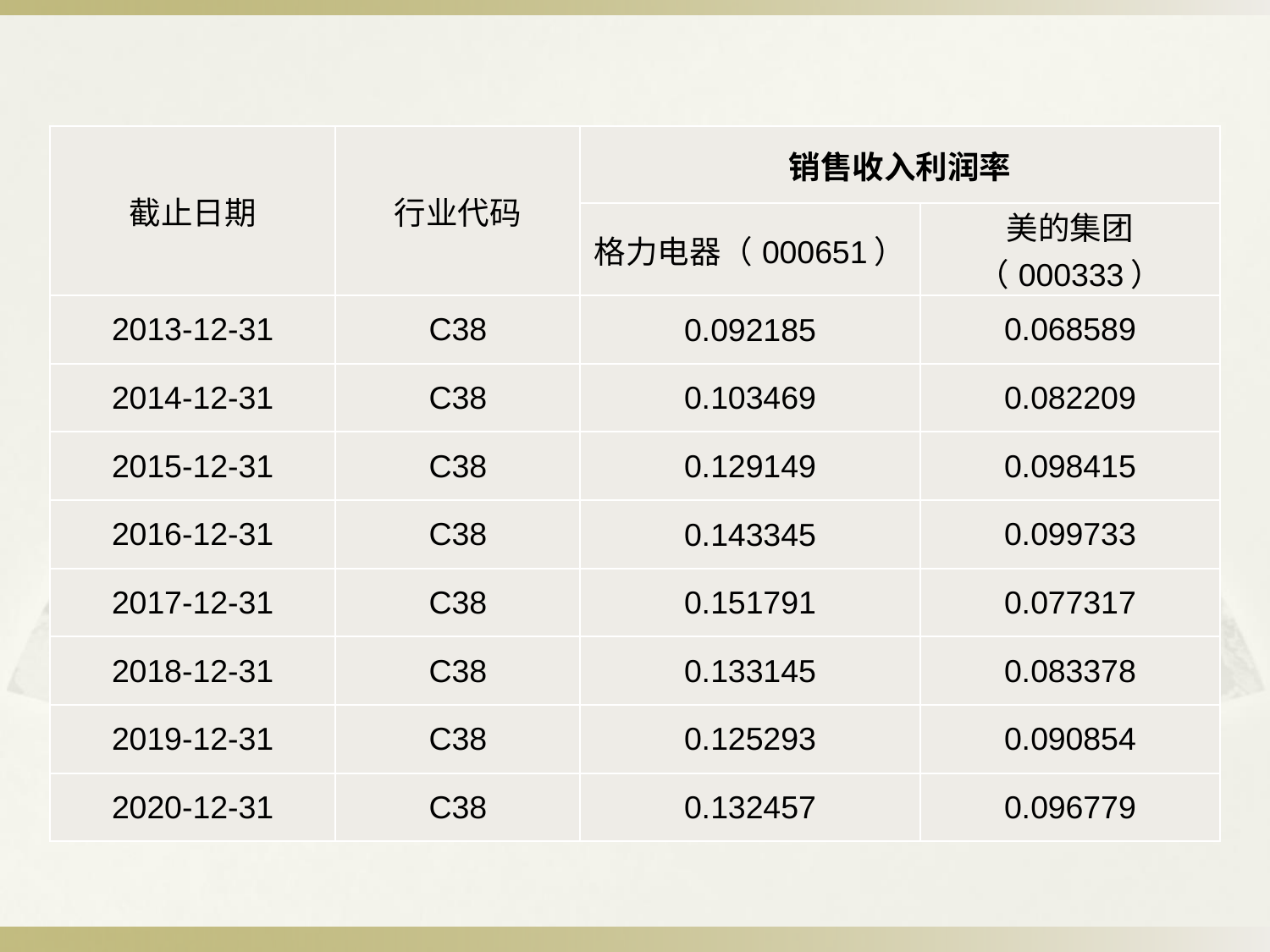

| 截止日期 | 行业代码 | 销售收入利润率 |  |
| --- | --- | --- | --- |
| 截止日期 | 行业代码 | 格力电器（000651） | 美的集团（000333） |
| 2013-12-31 | C38 | 0.092185 | 0.068589 |
| 2014-12-31 | C38 | 0.103469 | 0.082209 |
| 2015-12-31 | C38 | 0.129149 | 0.098415 |
| 2016-12-31 | C38 | 0.143345 | 0.099733 |
| 2017-12-31 | C38 | 0.151791 | 0.077317 |
| 2018-12-31 | C38 | 0.133145 | 0.083378 |
| 2019-12-31 | C38 | 0.125293 | 0.090854 |
| 2020-12-31 | C38 | 0.132457 | 0.096779 |